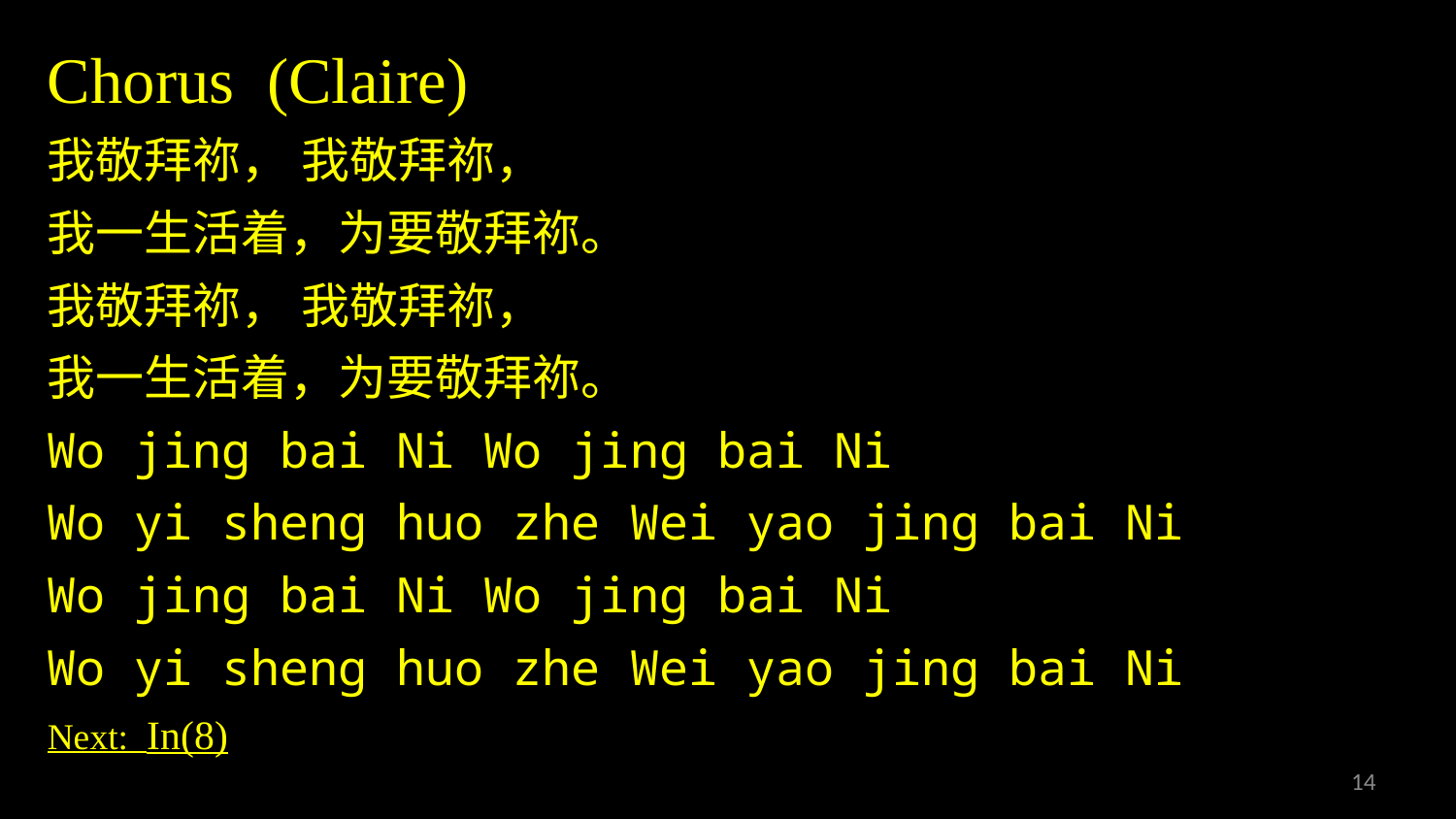

# Chorus  (Claire)
我敬拜祢， 我敬拜祢，
我一生活着，为要敬拜祢。
我敬拜祢， 我敬拜祢，
我一生活着，为要敬拜祢。
Wo jing bai Ni Wo jing bai Ni
Wo yi sheng huo zhe Wei yao jing bai Ni
Wo jing bai Ni Wo jing bai Ni
Wo yi sheng huo zhe Wei yao jing bai Ni
Next:  In(8)
14